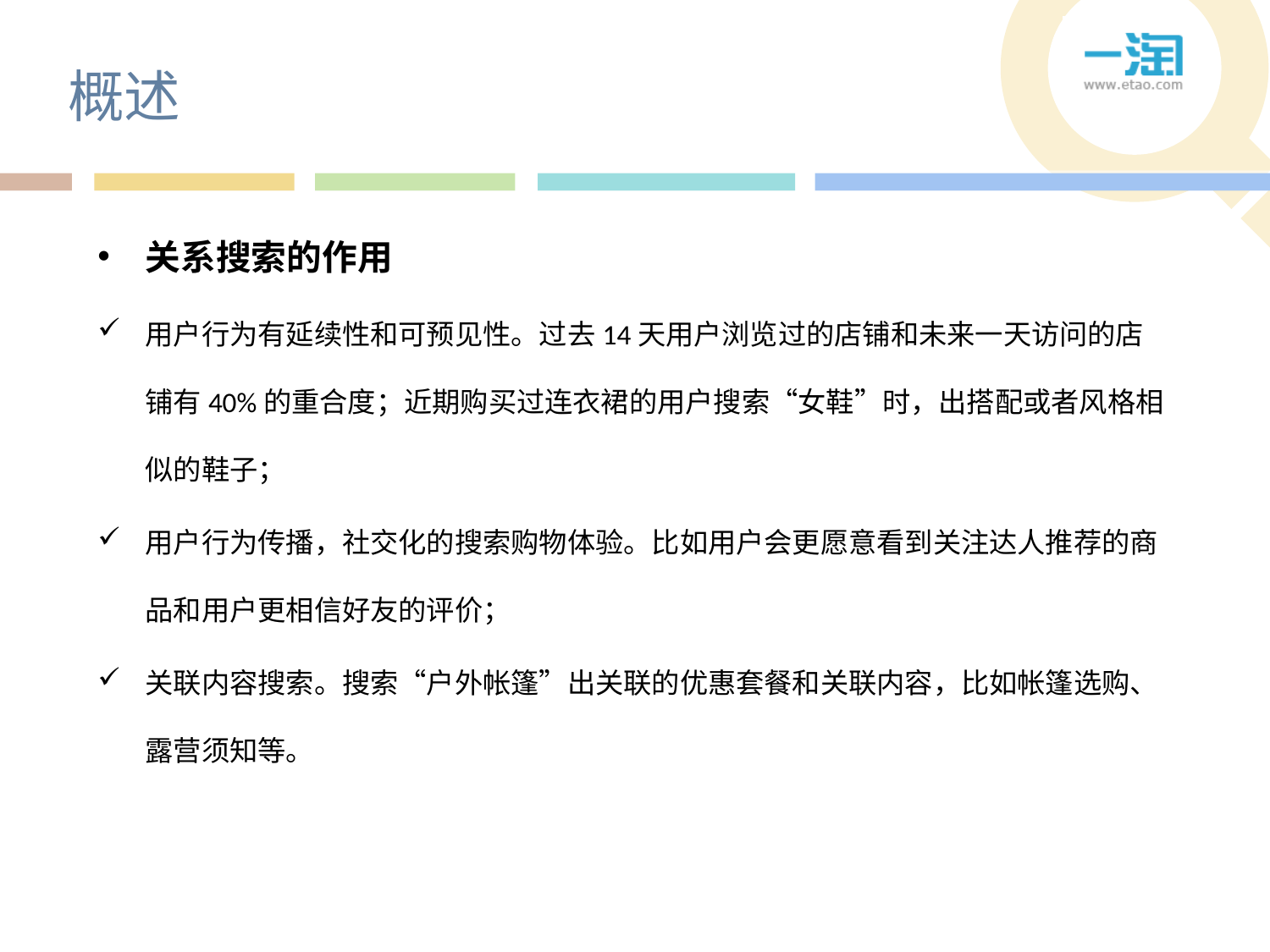

# 概述
关系搜索的作用
用户行为有延续性和可预见性。过去14天用户浏览过的店铺和未来一天访问的店铺有40%的重合度；近期购买过连衣裙的用户搜索“女鞋”时，出搭配或者风格相似的鞋子；
用户行为传播，社交化的搜索购物体验。比如用户会更愿意看到关注达人推荐的商品和用户更相信好友的评价；
关联内容搜索。搜索“户外帐篷”出关联的优惠套餐和关联内容，比如帐篷选购、露营须知等。